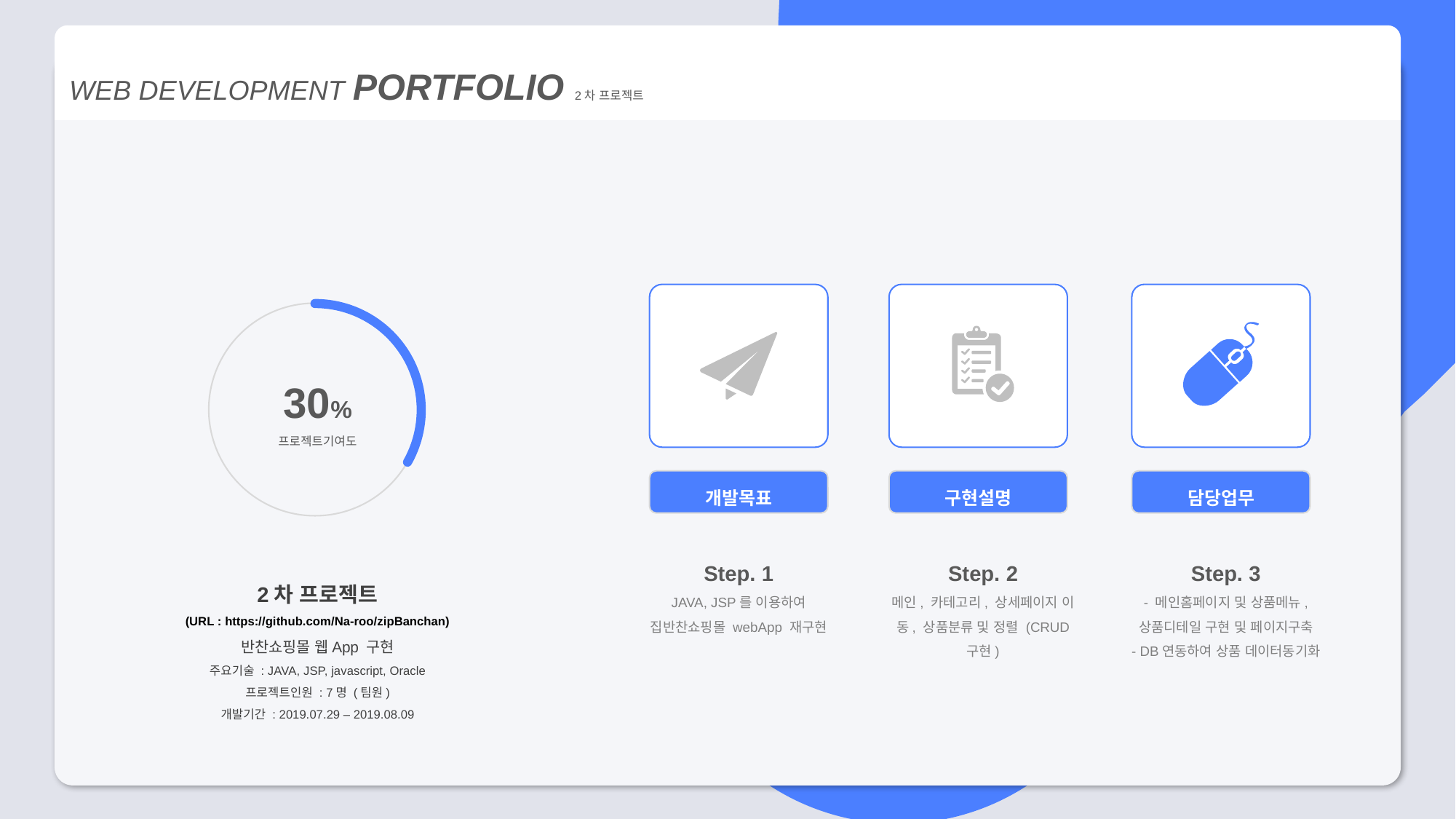

WEB DEVELOPMENT PORTFOLIO 2차 프로젝트

30%
프로젝트기여도
개발목표
구현설명
담당업무
Step. 2
메인, 카테고리, 상세페이지 이동, 상품분류 및 정렬 (CRUD 구현)
Step. 3
- 메인홈페이지 및 상품메뉴, 상품디테일 구현 및 페이지구축
- DB연동하여 상품 데이터동기화
Step. 1
JAVA, JSP를 이용하여 집반찬쇼핑몰 webApp 재구현
2차 프로젝트
(URL : https://github.com/Na-roo/zipBanchan)
반찬쇼핑몰 웹App 구현
주요기술 : JAVA, JSP, javascript, Oracle
프로젝트인원 : 7명 (팀원)
개발기간 : 2019.07.29 – 2019.08.09